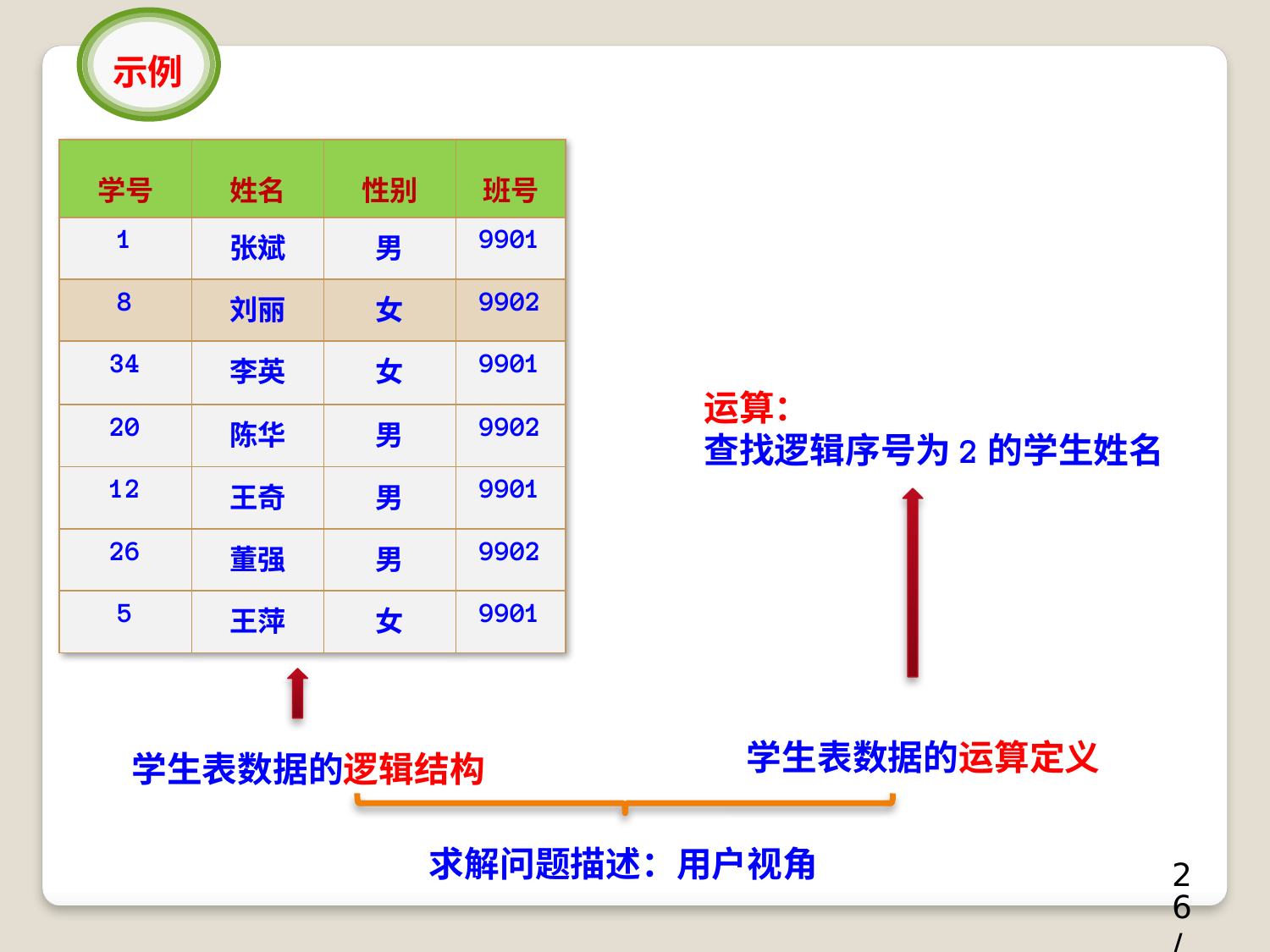

示例
| 学号 | 姓名 | 性别 | 班号 |
| --- | --- | --- | --- |
| 1 | 张斌 | 男 | 9901 |
| 8 | 刘丽 | 女 | 9902 |
| 34 | 李英 | 女 | 9901 |
| 20 | 陈华 | 男 | 9902 |
| 12 | 王奇 | 男 | 9901 |
| 26 | 董强 | 男 | 9902 |
| 5 | 王萍 | 女 | 9901 |
运算：
查找逻辑序号为2的学生姓名

学生表数据的运算定义

学生表数据的逻辑结构

求解问题描述：用户视角
26/70